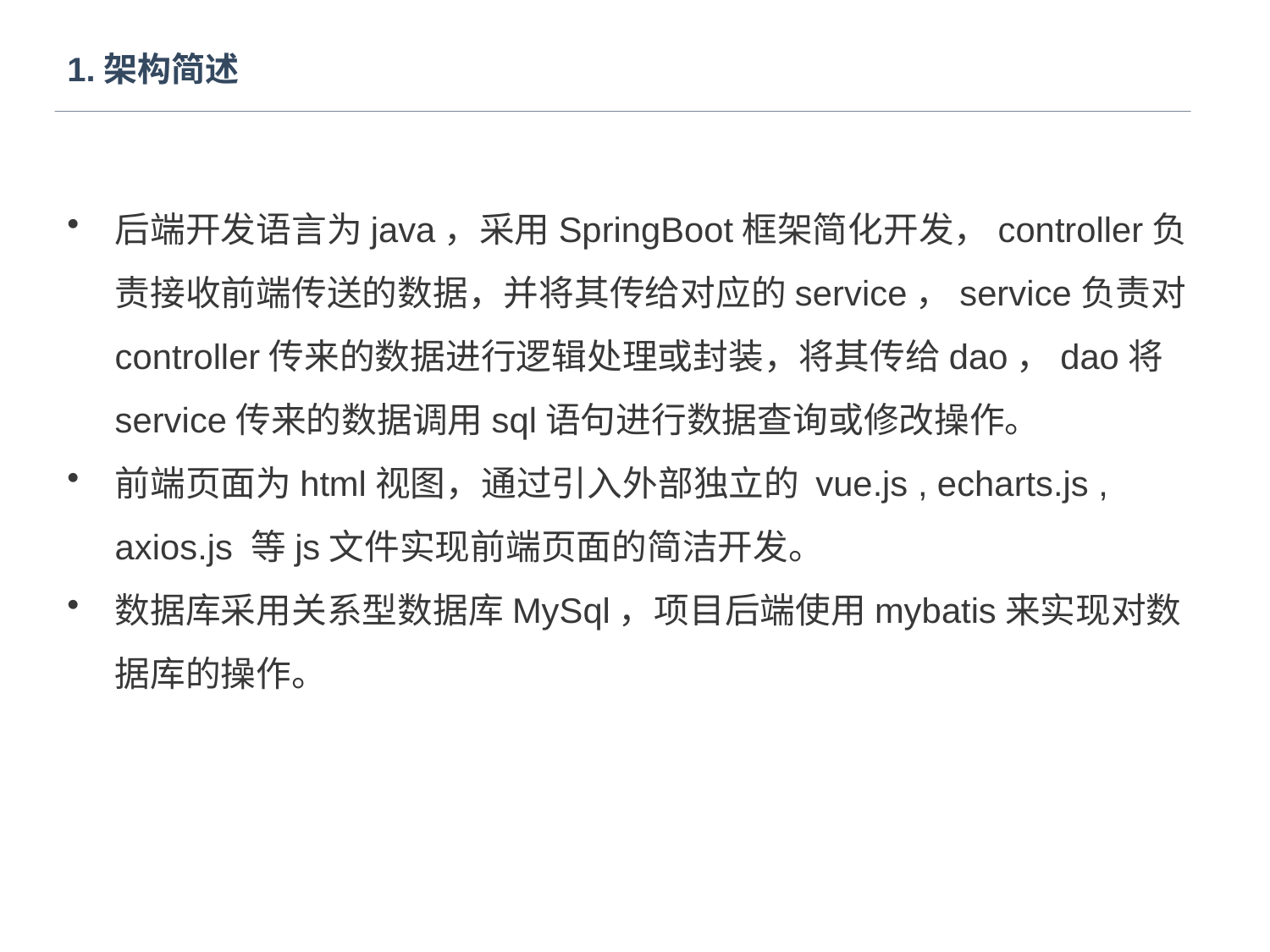

1.架构简述

后端开发语言为java，采用SpringBoot框架简化开发，controller负责接收前端传送的数据，并将其传给对应的service，service负责对controller传来的数据进行逻辑处理或封装，将其传给dao，dao将service传来的数据调用sql语句进行数据查询或修改操作。
前端页面为html视图，通过引入外部独立的 vue.js , echarts.js , axios.js 等js文件实现前端页面的简洁开发。
数据库采用关系型数据库MySql，项目后端使用mybatis来实现对数据库的操作。